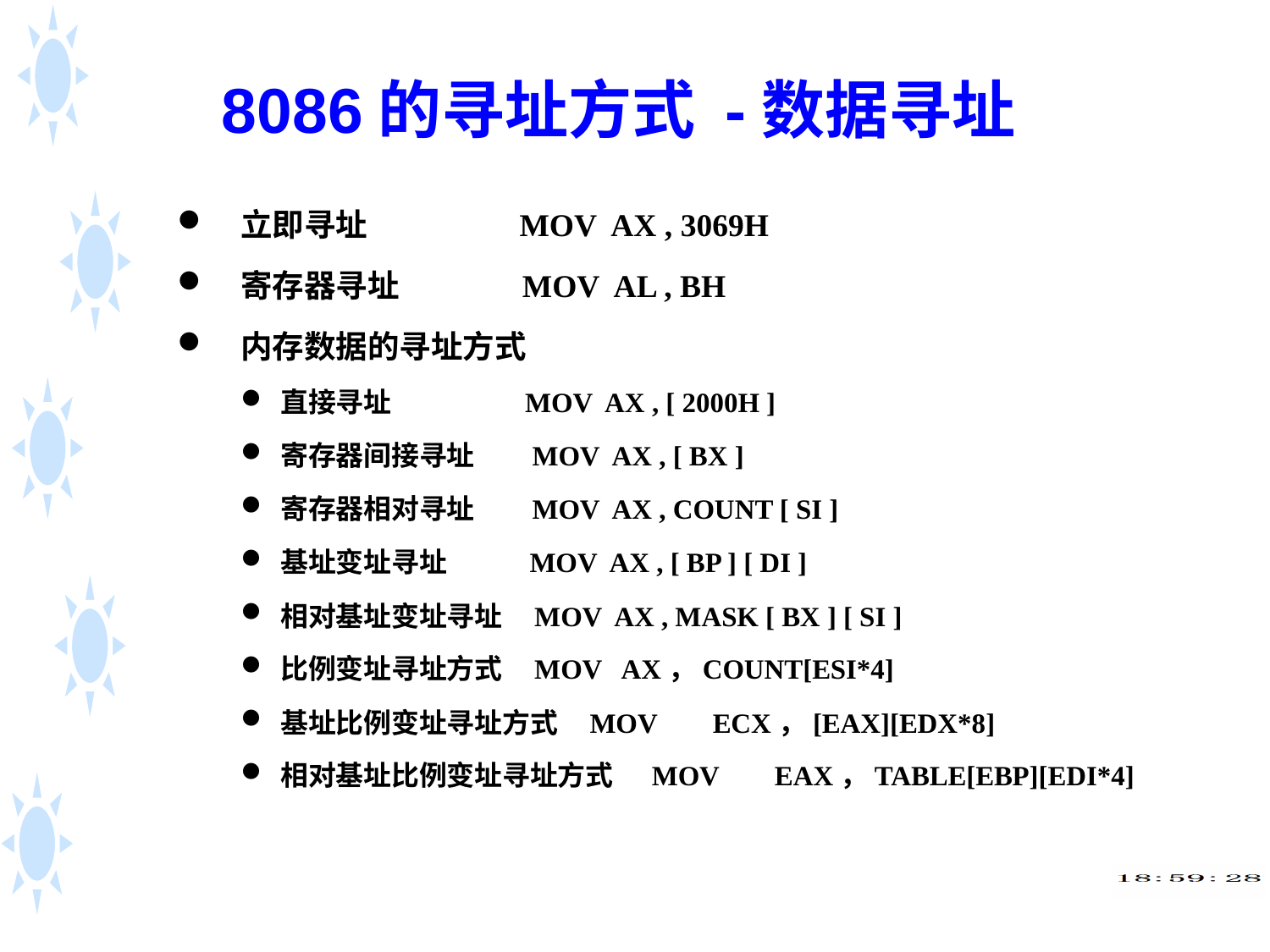

8086的寻址方式 -数据寻址
立即寻址                    MOV  AX , 3069H
寄存器寻址                MOV  AL , BH
内存数据的寻址方式
直接寻址                    MOV  AX , [ 2000H ]
寄存器间接寻址        MOV  AX , [ BX ]
寄存器相对寻址        MOV  AX , COUNT [ SI ]
基址变址寻址            MOV  AX , [ BP ] [ DI ]
相对基址变址寻址    MOV  AX , MASK [ BX ] [ SI ]
比例变址寻址方式    MOV   AX，COUNT[ESI*4]
基址比例变址寻址方式    MOV        ECX，[EAX][EDX*8]
相对基址比例变址寻址方式     MOV        EAX，TABLE[EBP][EDI*4]